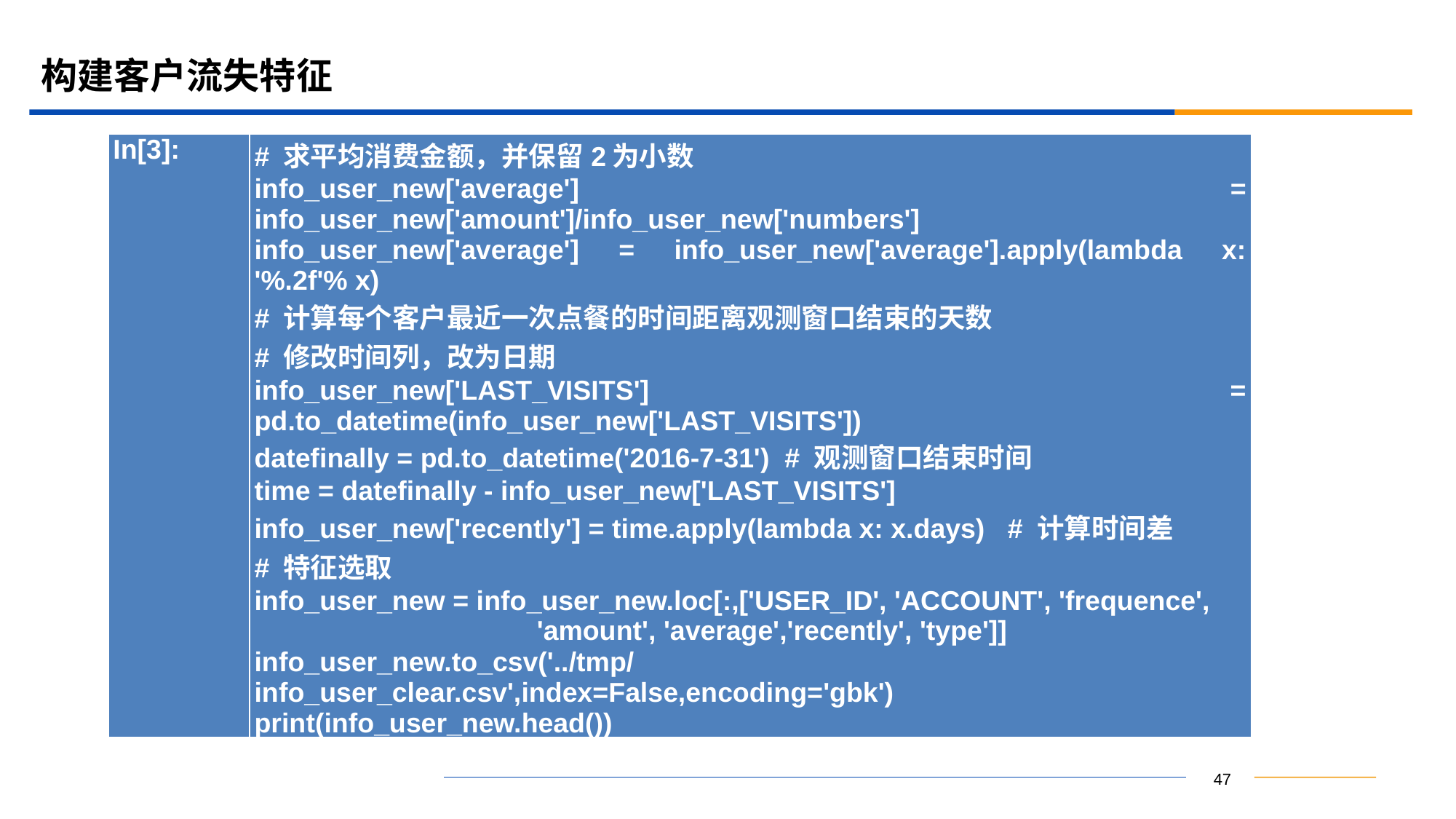

# 构建客户流失特征
| In[3]: | # 求平均消费金额，并保留2为小数 info\_user\_new['average'] = info\_user\_new['amount']/info\_user\_new['numbers'] info\_user\_new['average'] = info\_user\_new['average'].apply(lambda x: '%.2f'% x) # 计算每个客户最近一次点餐的时间距离观测窗口结束的天数 # 修改时间列，改为日期 info\_user\_new['LAST\_VISITS'] = pd.to\_datetime(info\_user\_new['LAST\_VISITS']) datefinally = pd.to\_datetime('2016-7-31') # 观测窗口结束时间 time = datefinally - info\_user\_new['LAST\_VISITS'] info\_user\_new['recently'] = time.apply(lambda x: x.days) # 计算时间差 # 特征选取 info\_user\_new = info\_user\_new.loc[:,['USER\_ID', 'ACCOUNT', 'frequence', 'amount', 'average','recently', 'type']] info\_user\_new.to\_csv('../tmp/info\_user\_clear.csv',index=False,encoding='gbk') print(info\_user\_new.head()) |
| --- | --- |